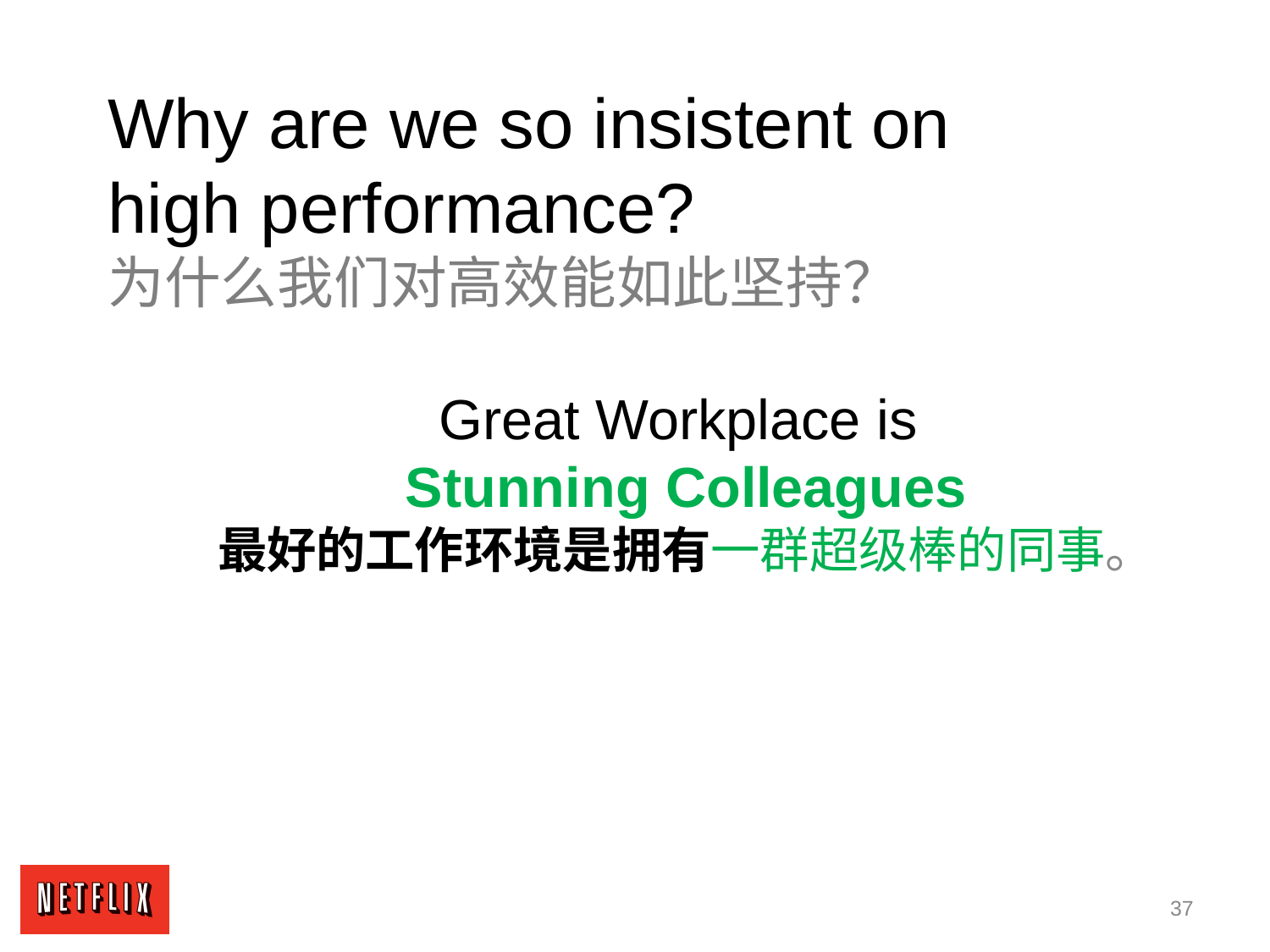

Why are we so insistent on
high performance?
为什么我们对高效能如此坚持？
Great Workplace is
Stunning Colleagues
最好的工作环境是拥有一群超级棒的同事。
37